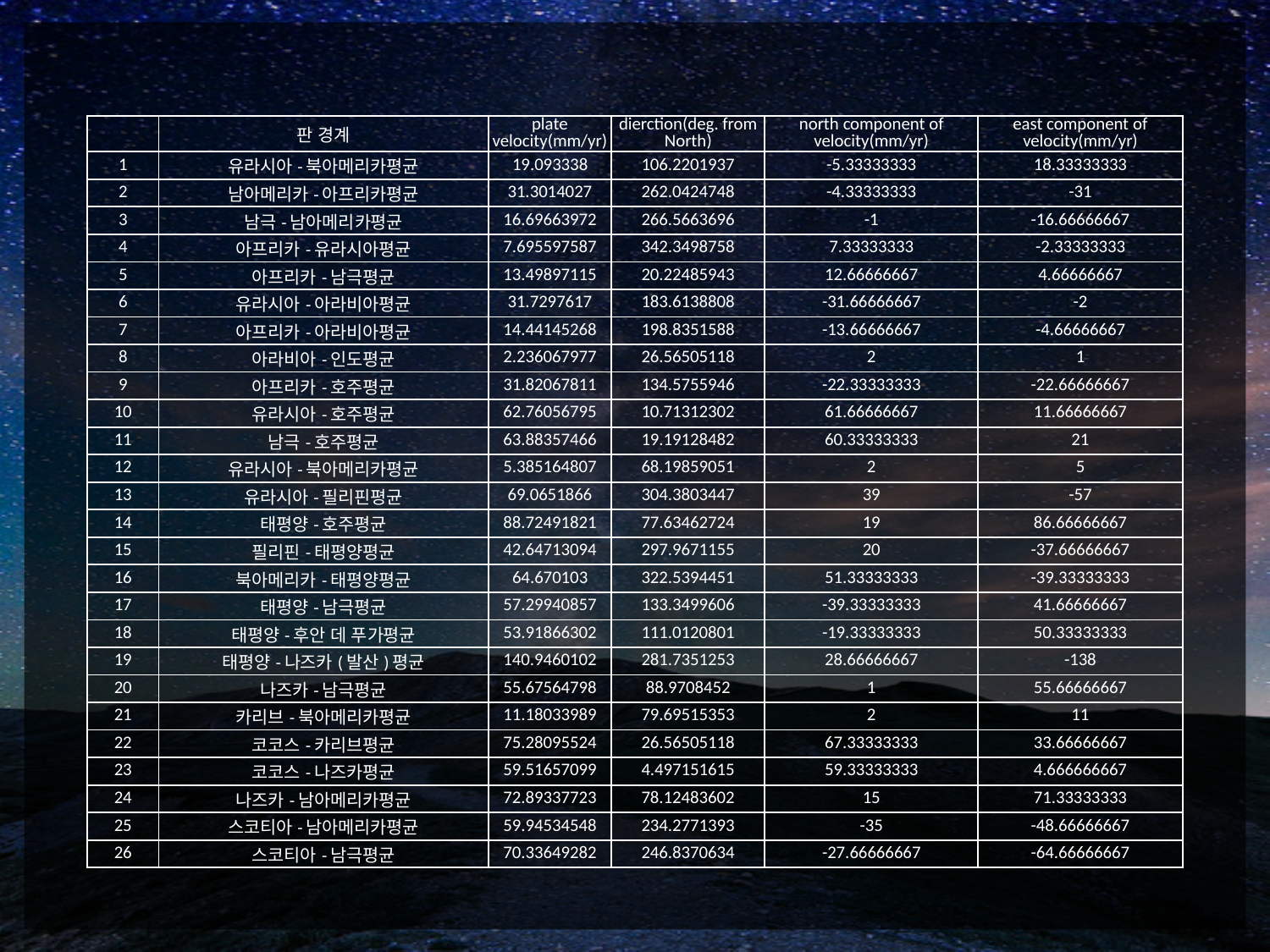

|  | 판 경계 | plate velocity(mm/yr) | dierction(deg. from North) | north component of velocity(mm/yr) | east component of velocity(mm/yr) |
| --- | --- | --- | --- | --- | --- |
| 1 | 유라시아-북아메리카평균 | 19.093338 | 106.2201937 | -5.33333333 | 18.33333333 |
| 2 | 남아메리카-아프리카평균 | 31.3014027 | 262.0424748 | -4.33333333 | -31 |
| 3 | 남극-남아메리카평균 | 16.69663972 | 266.5663696 | -1 | -16.66666667 |
| 4 | 아프리카-유라시아평균 | 7.695597587 | 342.3498758 | 7.33333333 | -2.33333333 |
| 5 | 아프리카-남극평균 | 13.49897115 | 20.22485943 | 12.66666667 | 4.66666667 |
| 6 | 유라시아-아라비아평균 | 31.7297617 | 183.6138808 | -31.66666667 | -2 |
| 7 | 아프리카-아라비아평균 | 14.44145268 | 198.8351588 | -13.66666667 | -4.66666667 |
| 8 | 아라비아-인도평균 | 2.236067977 | 26.56505118 | 2 | 1 |
| 9 | 아프리카-호주평균 | 31.82067811 | 134.5755946 | -22.33333333 | -22.66666667 |
| 10 | 유라시아-호주평균 | 62.76056795 | 10.71312302 | 61.66666667 | 11.66666667 |
| 11 | 남극-호주평균 | 63.88357466 | 19.19128482 | 60.33333333 | 21 |
| 12 | 유라시아-북아메리카평균 | 5.385164807 | 68.19859051 | 2 | 5 |
| 13 | 유라시아-필리핀평균 | 69.0651866 | 304.3803447 | 39 | -57 |
| 14 | 태평양-호주평균 | 88.72491821 | 77.63462724 | 19 | 86.66666667 |
| 15 | 필리핀-태평양평균 | 42.64713094 | 297.9671155 | 20 | -37.66666667 |
| 16 | 북아메리카-태평양평균 | 64.670103 | 322.5394451 | 51.33333333 | -39.33333333 |
| 17 | 태평양-남극평균 | 57.29940857 | 133.3499606 | -39.33333333 | 41.66666667 |
| 18 | 태평양-후안 데 푸가평균 | 53.91866302 | 111.0120801 | -19.33333333 | 50.33333333 |
| 19 | 태평양-나즈카(발산)평균 | 140.9460102 | 281.7351253 | 28.66666667 | -138 |
| 20 | 나즈카-남극평균 | 55.67564798 | 88.9708452 | 1 | 55.66666667 |
| 21 | 카리브-북아메리카평균 | 11.18033989 | 79.69515353 | 2 | 11 |
| 22 | 코코스-카리브평균 | 75.28095524 | 26.56505118 | 67.33333333 | 33.66666667 |
| 23 | 코코스-나즈카평균 | 59.51657099 | 4.497151615 | 59.33333333 | 4.666666667 |
| 24 | 나즈카-남아메리카평균 | 72.89337723 | 78.12483602 | 15 | 71.33333333 |
| 25 | 스코티아-남아메리카평균 | 59.94534548 | 234.2771393 | -35 | -48.66666667 |
| 26 | 스코티아-남극평균 | 70.33649282 | 246.8370634 | -27.66666667 | -64.66666667 |